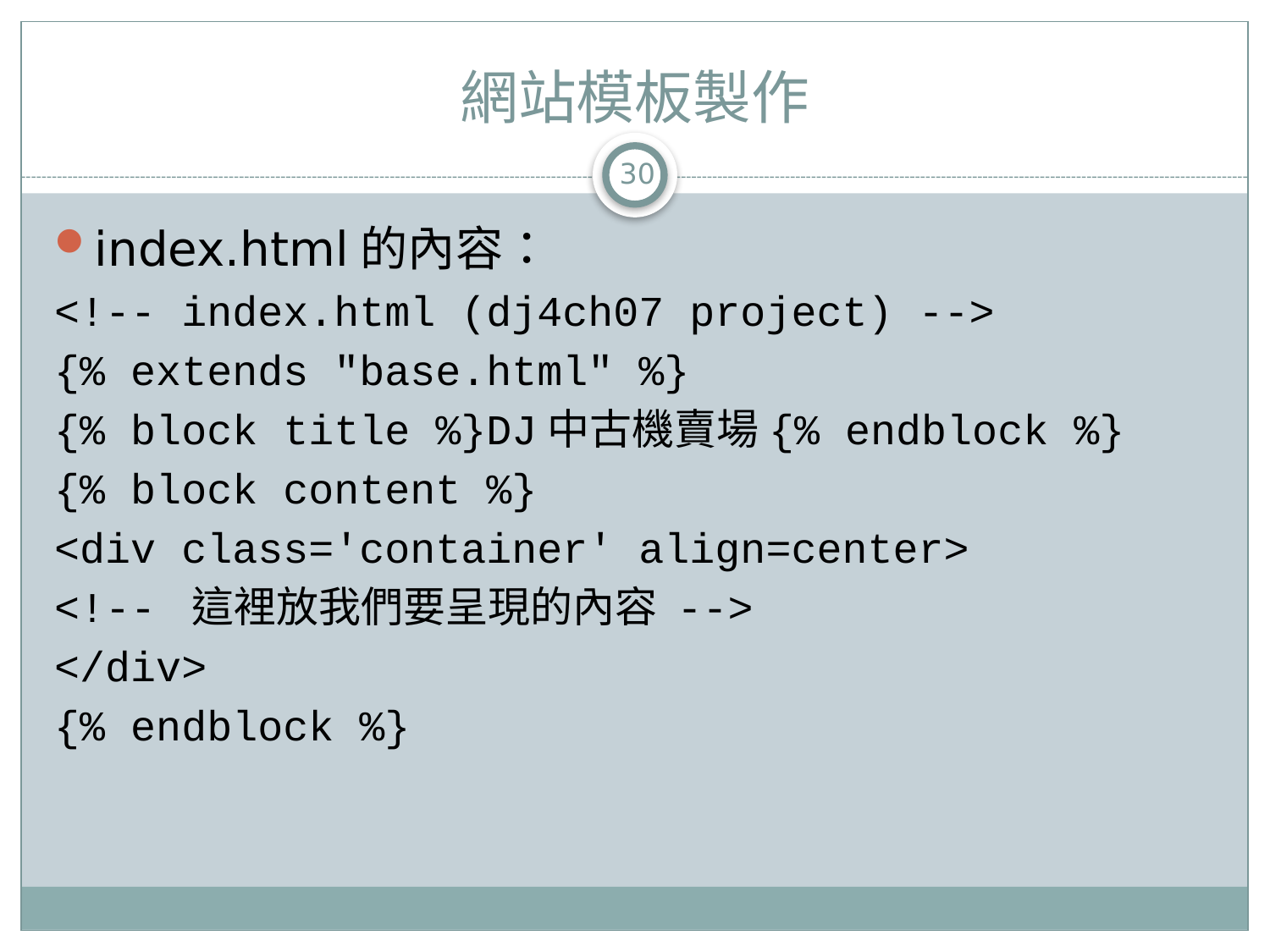

# 網站模板製作
30
index.html的內容：
<!-- index.html (dj4ch07 project) -->
{% extends "base.html" %}
{% block title %}DJ中古機賣場{% endblock %}
{% block content %}
<div class='container' align=center>
<!-- 這裡放我們要呈現的內容 -->
</div>
{% endblock %}